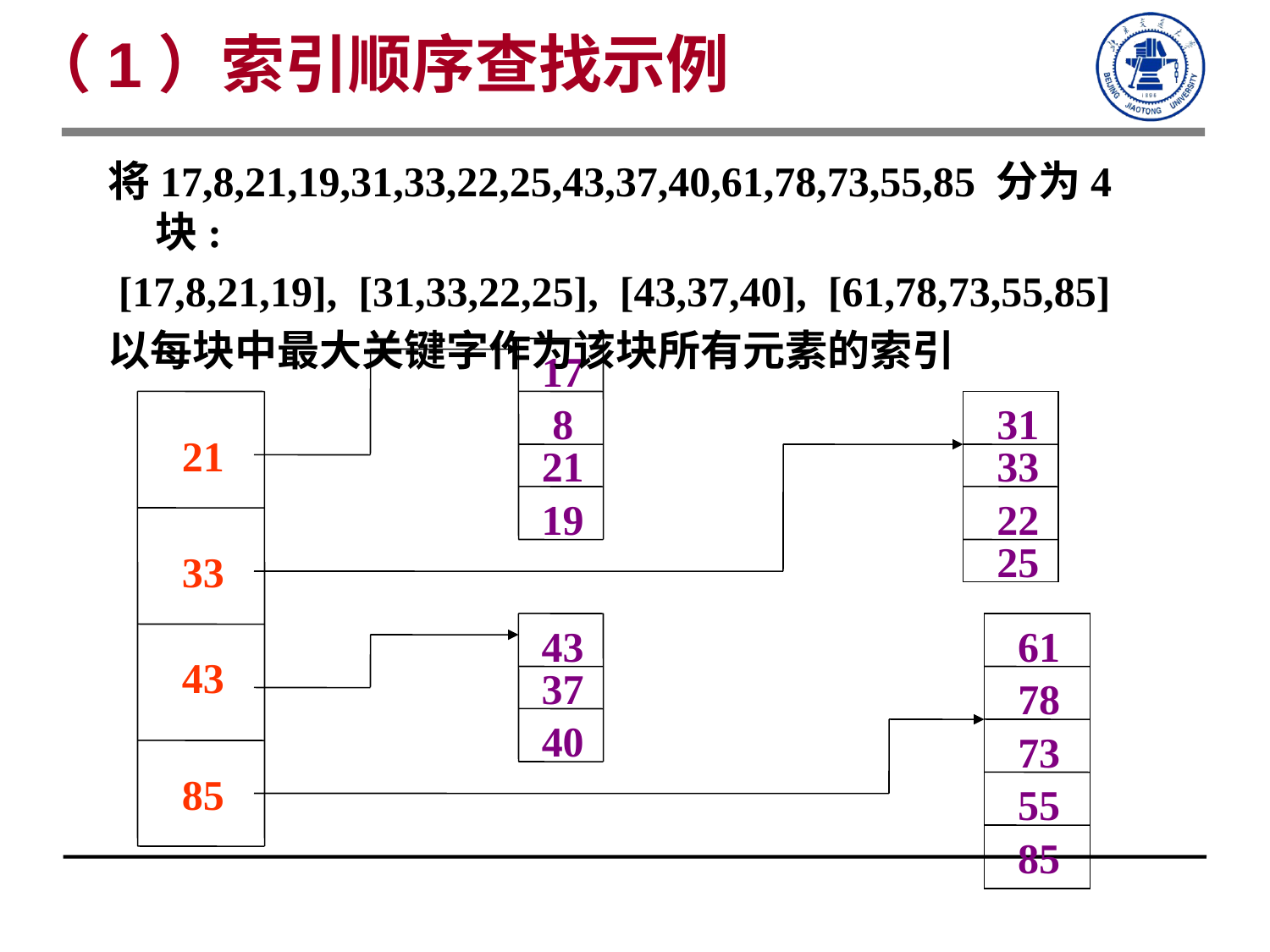

（1）索引顺序查找示例
将17,8,21,19,31,33,22,25,43,37,40,61,78,73,55,85 分为4块:
 [17,8,21,19],  [31,33,22,25],  [43,37,40],  [61,78,73,55,85]
以每块中最大关键字作为该块所有元素的索引

17

8

31
21
21
33

19

22

25
33

43

61

43
37

78

40

73

85

55

85